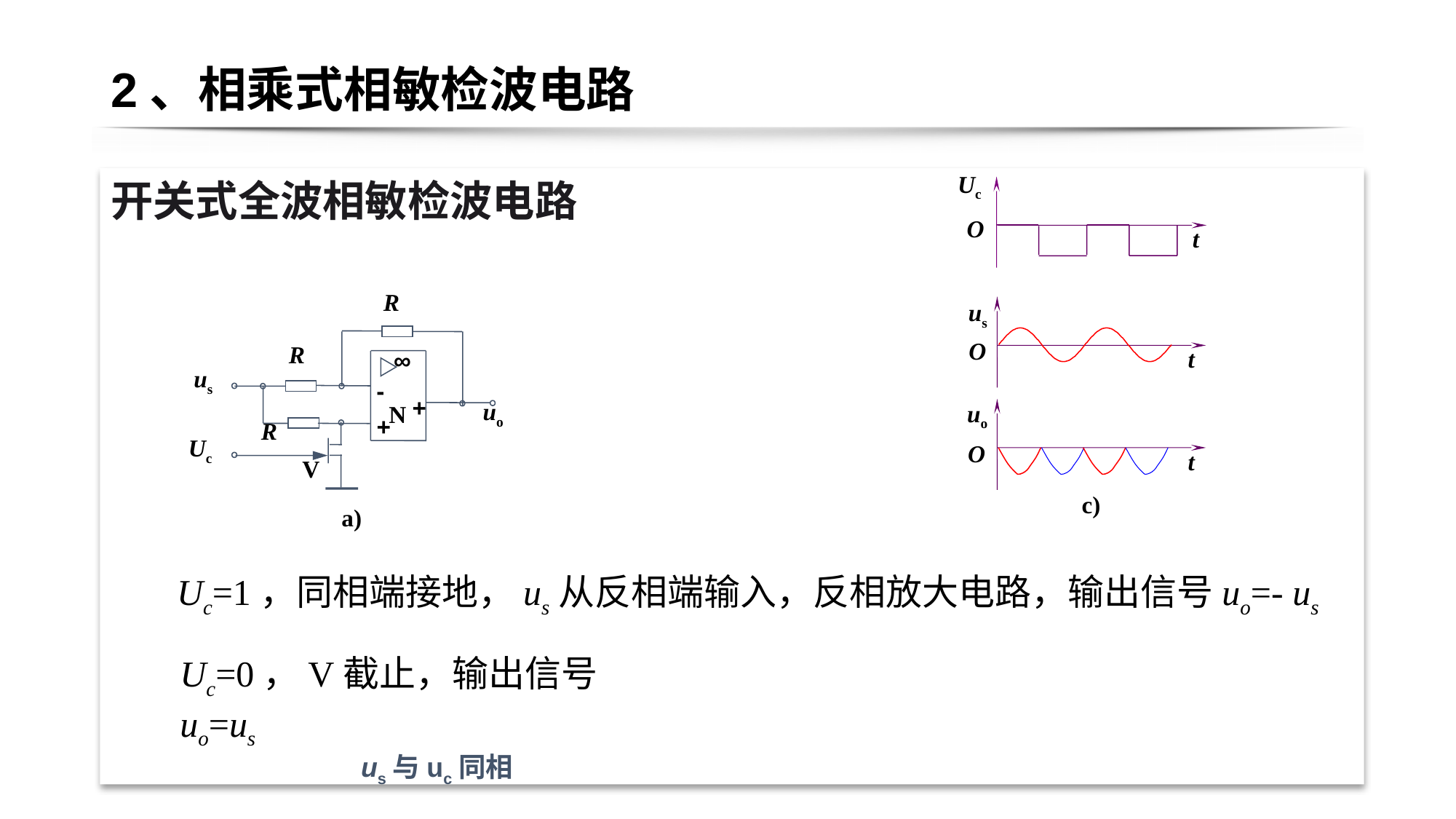

# 2、相乘式相敏检波电路
开关式全波相敏检波电路

Uc

O
t

us

O
t

uo

O
t

c)
R

R
∞

us

-

uo
+

N

R
+

Uc

V

a)
Uc=1，同相端接地，us从反相端输入，反相放大电路，输出信号uo=- us
Uc=0，V截止，输出信号uo=us

us与uc同相